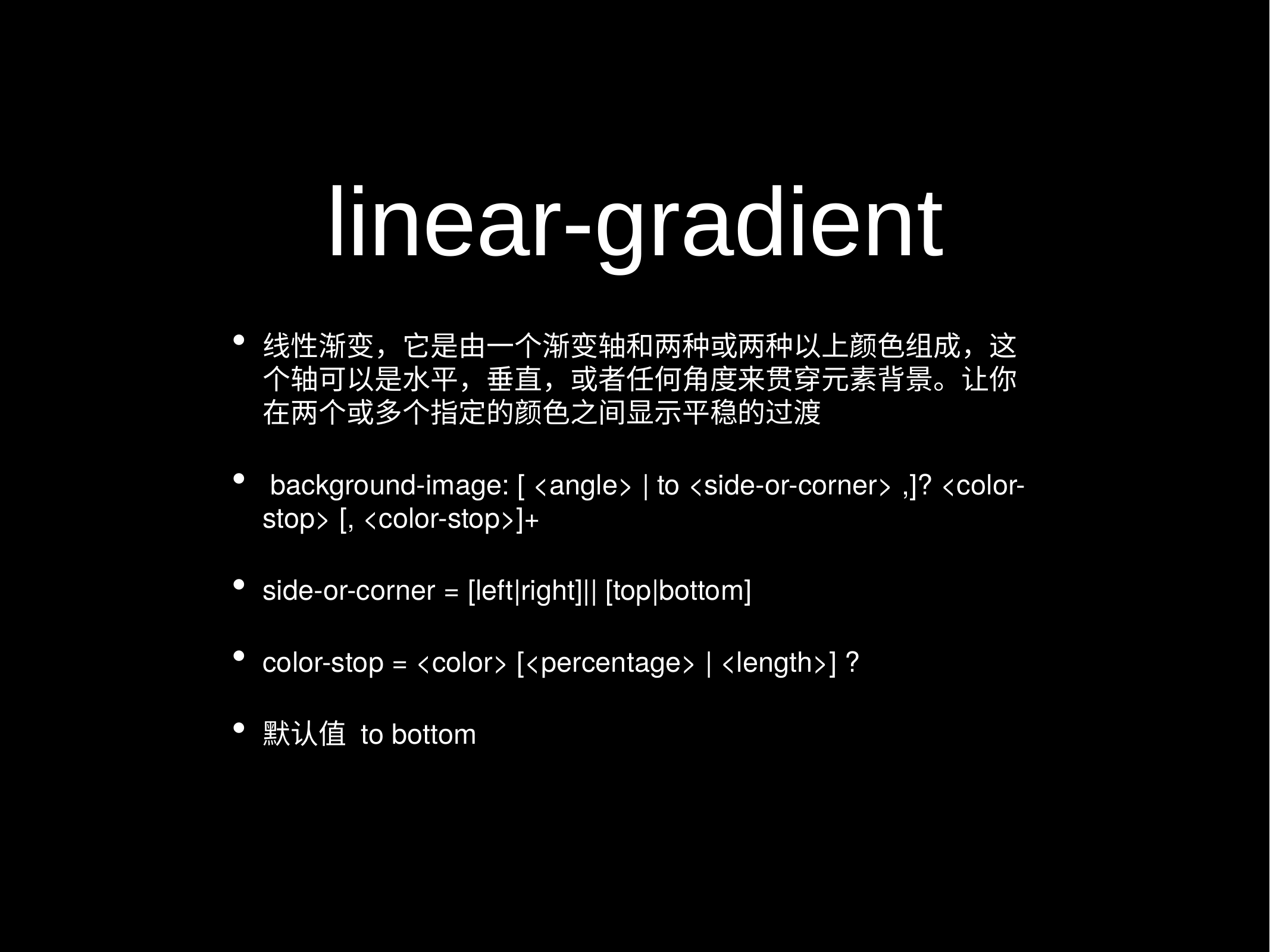

# linear-gradient
线性渐变，它是由一个渐变轴和两种或两种以上颜色组成，这个轴可以是水平，垂直，或者任何角度来贯穿元素背景。让你在两个或多个指定的颜色之间显示平稳的过渡
 background-image: [ <angle> | to <side-or-corner> ,]? <color-stop> [, <color-stop>]+
side-or-corner = [left|right]|| [top|bottom]
color-stop = <color> [<percentage> | <length>] ?
默认值 to bottom